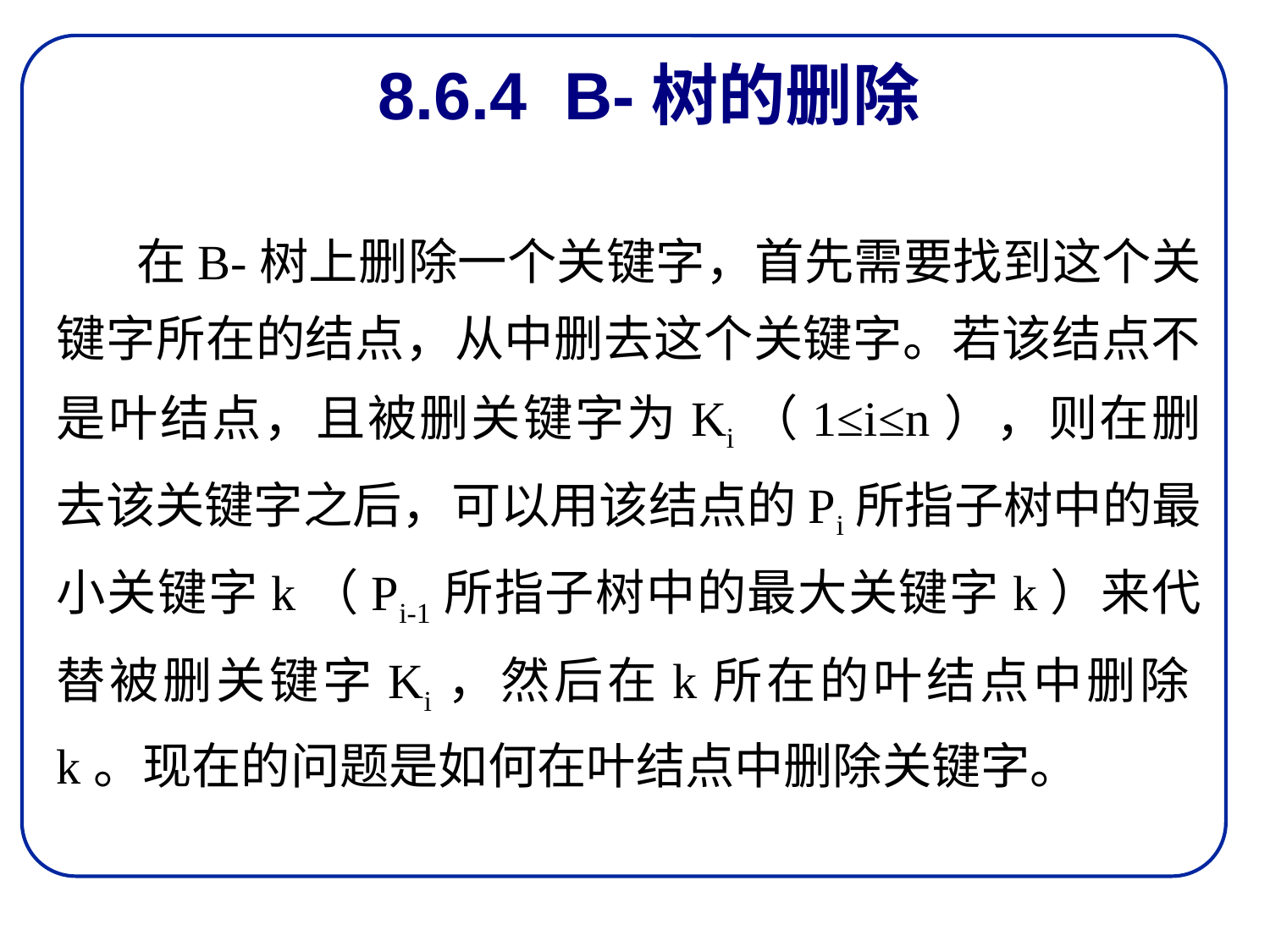

# 8.6.4  B-树的删除
      在B-树上删除一个关键字，首先需要找到这个关键字所在的结点，从中删去这个关键字。若该结点不是叶结点，且被删关键字为Ki（1≤i≤n），则在删去该关键字之后，可以用该结点的Pi所指子树中的最小关键字k（Pi-1所指子树中的最大关键字k）来代替被删关键字Ki，然后在k所在的叶结点中删除k。现在的问题是如何在叶结点中删除关键字。